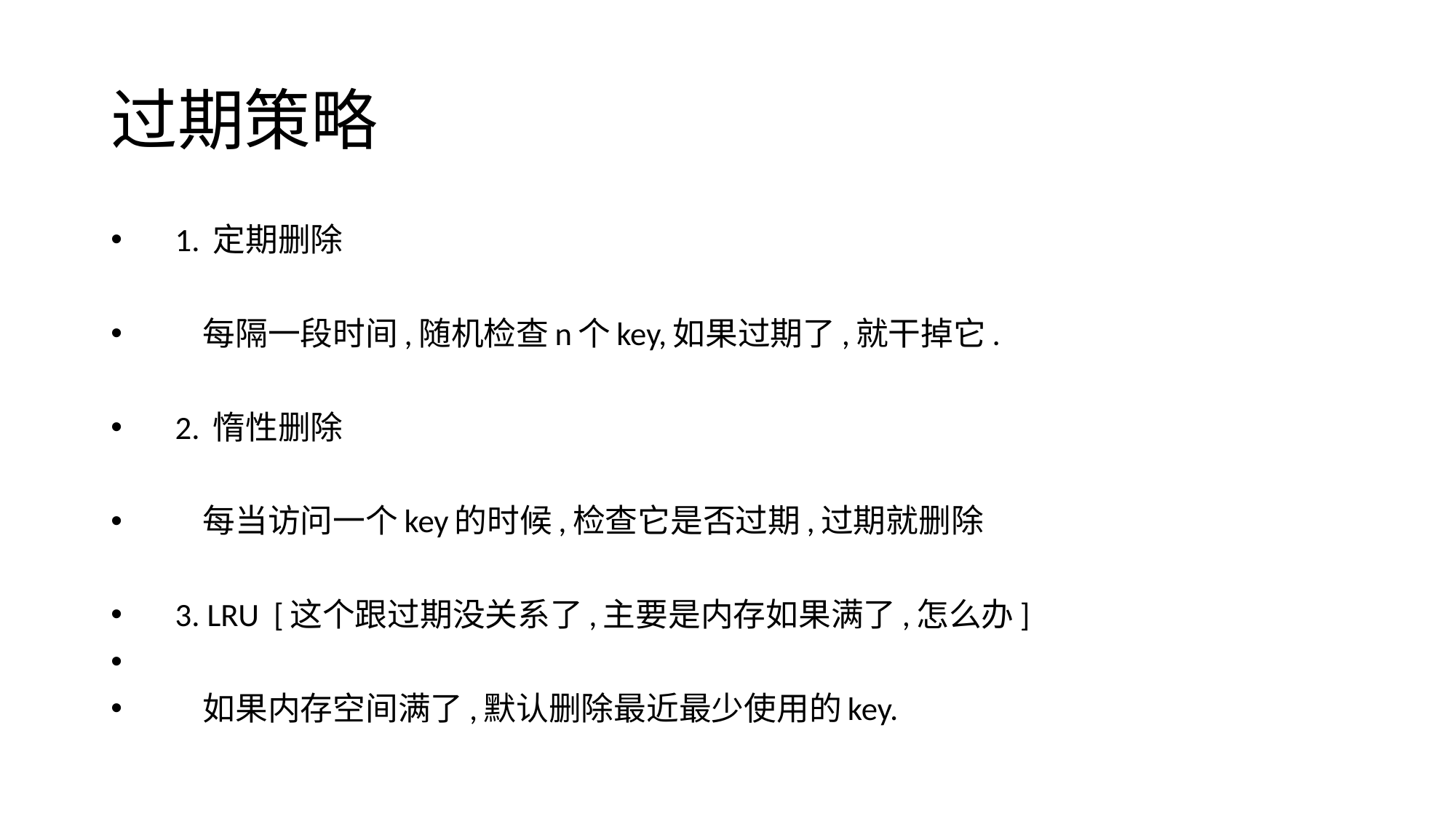

# 过期策略
    1. 定期删除

       每隔一段时间,随机检查n个key,如果过期了,就干掉它.

    2. 惰性删除

       每当访问一个key的时候,检查它是否过期,过期就删除

    3. LRU  [这个跟过期没关系了,主要是内存如果满了,怎么办]

       如果内存空间满了,默认删除最近最少使用的key.